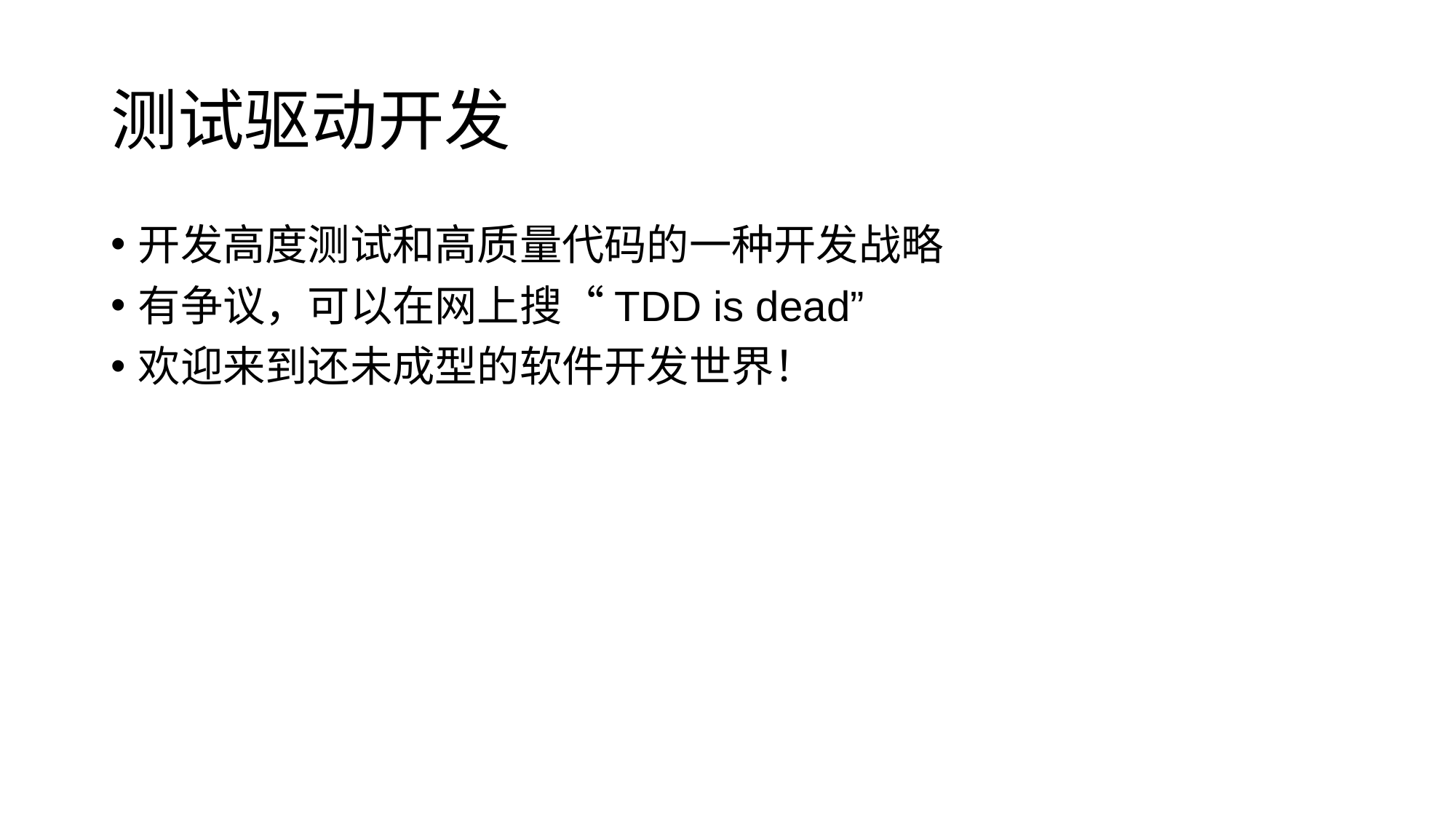

# 测试驱动开发
开发高度测试和高质量代码的一种开发战略
有争议，可以在网上搜“TDD is dead”
欢迎来到还未成型的软件开发世界！